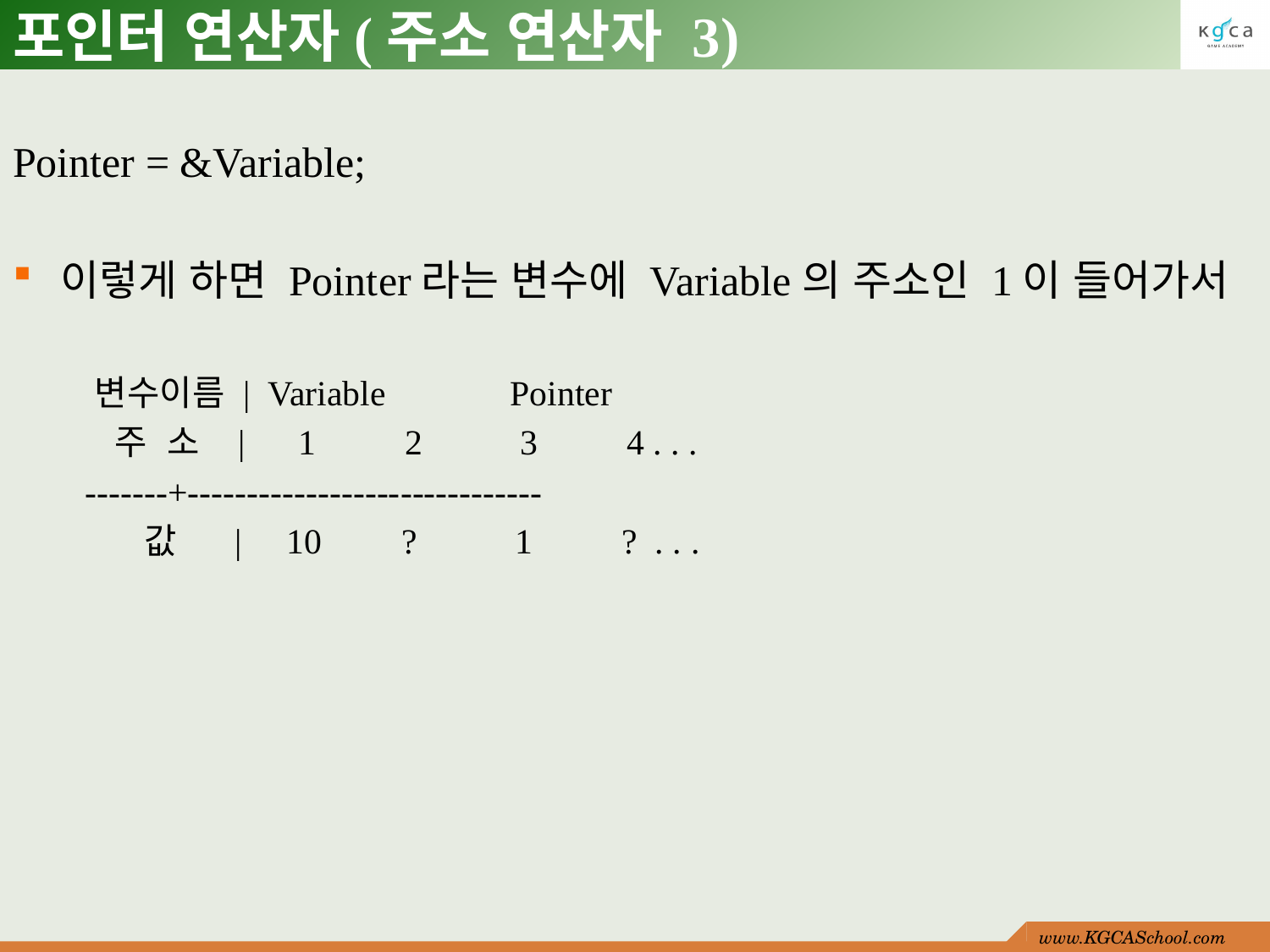

# 포인터 연산자(주소 연산자 3)

Pointer = &Variable;

이렇게 하면 Pointer라는 변수에 Variable의 주소인 1이 들어가서

 변수이름 |  Variable              Pointer
   주  소   |      1          2           3          4 . . .
 -------+------------------------------
      값     |     10         ?           1          ?  . . .